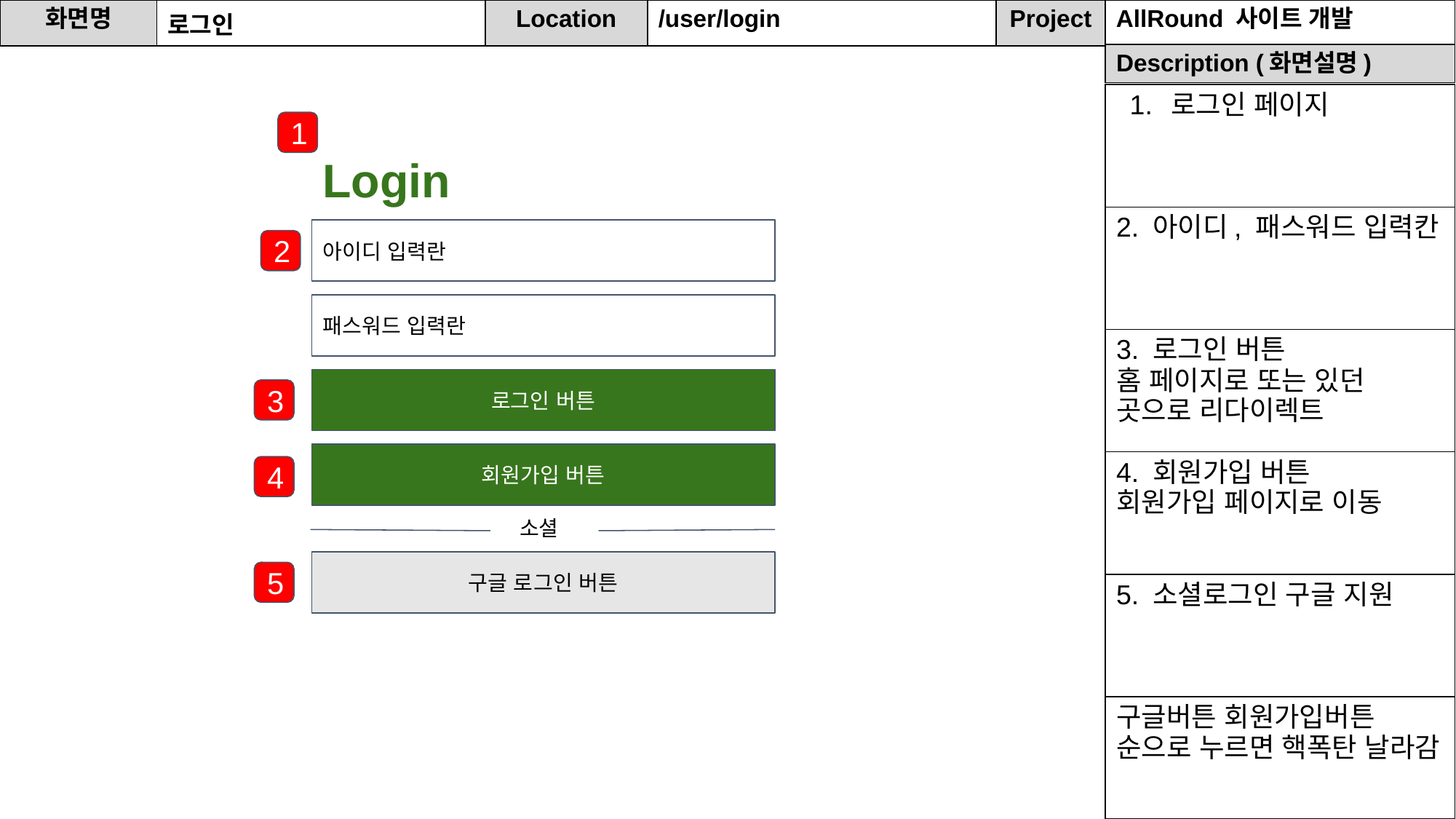

| 화면명 | 로그인 | Location | /user/login | Project | AllRound 사이트 개발 |
| --- | --- | --- | --- | --- | --- |
| Description (화면설명) |
| --- |
| 로그인 페이지 |
| --- |
| 2. 아이디, 패스워드 입력칸 |
| 3. 로그인 버튼 홈 페이지로 또는 있던 곳으로 리다이렉트 |
| 4. 회원가입 버튼 회원가입 페이지로 이동 |
| 5. 소셜로그인 구글 지원 |
| 구글버튼 회원가입버튼 순으로 누르면 핵폭탄 날라감 |
1
Login
아이디 입력란
2
패스워드 입력란
로그인 버튼
3
회원가입 버튼
4
소셜
구글 로그인 버튼
5